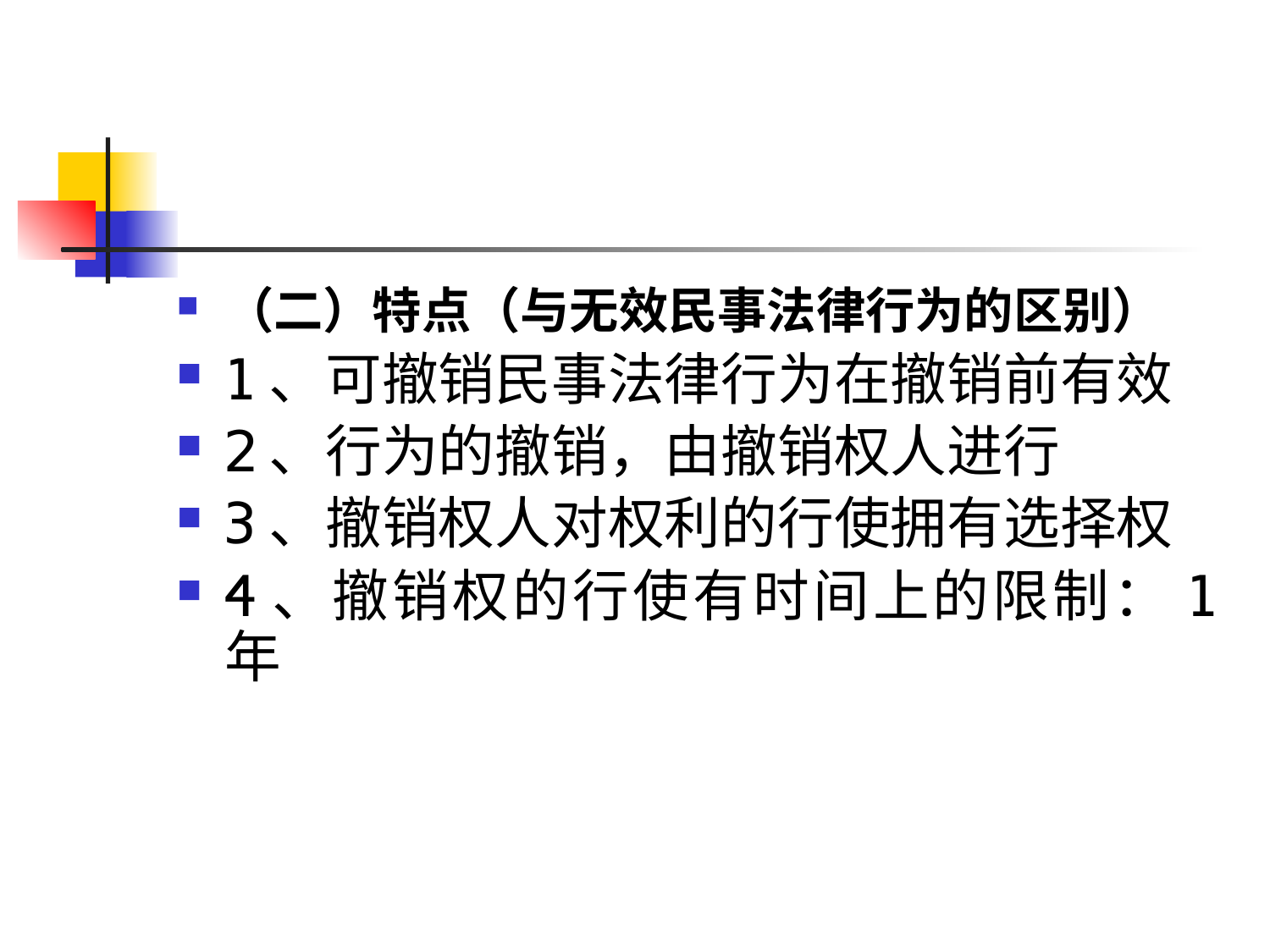

#
（二）特点（与无效民事法律行为的区别）
1、可撤销民事法律行为在撤销前有效
2、行为的撤销，由撤销权人进行
3、撤销权人对权利的行使拥有选择权
4、撤销权的行使有时间上的限制：1年